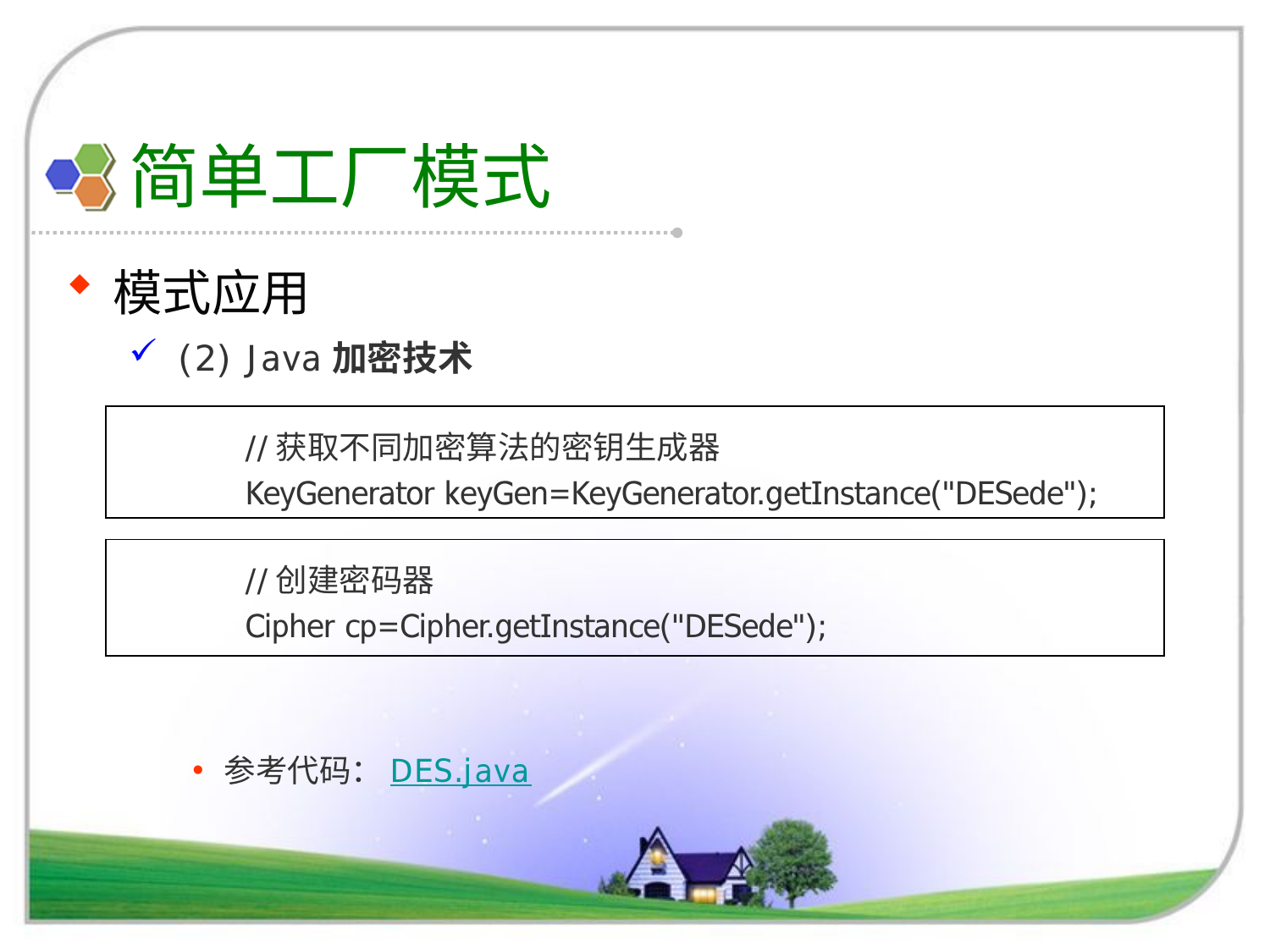

# 简单工厂模式
模式应用
 (2) Java加密技术

参考代码：DES.java
| //获取不同加密算法的密钥生成器 KeyGenerator keyGen=KeyGenerator.getInstance("DESede"); |
| --- |
| //创建密码器 Cipher cp=Cipher.getInstance("DESede"); |
| --- |